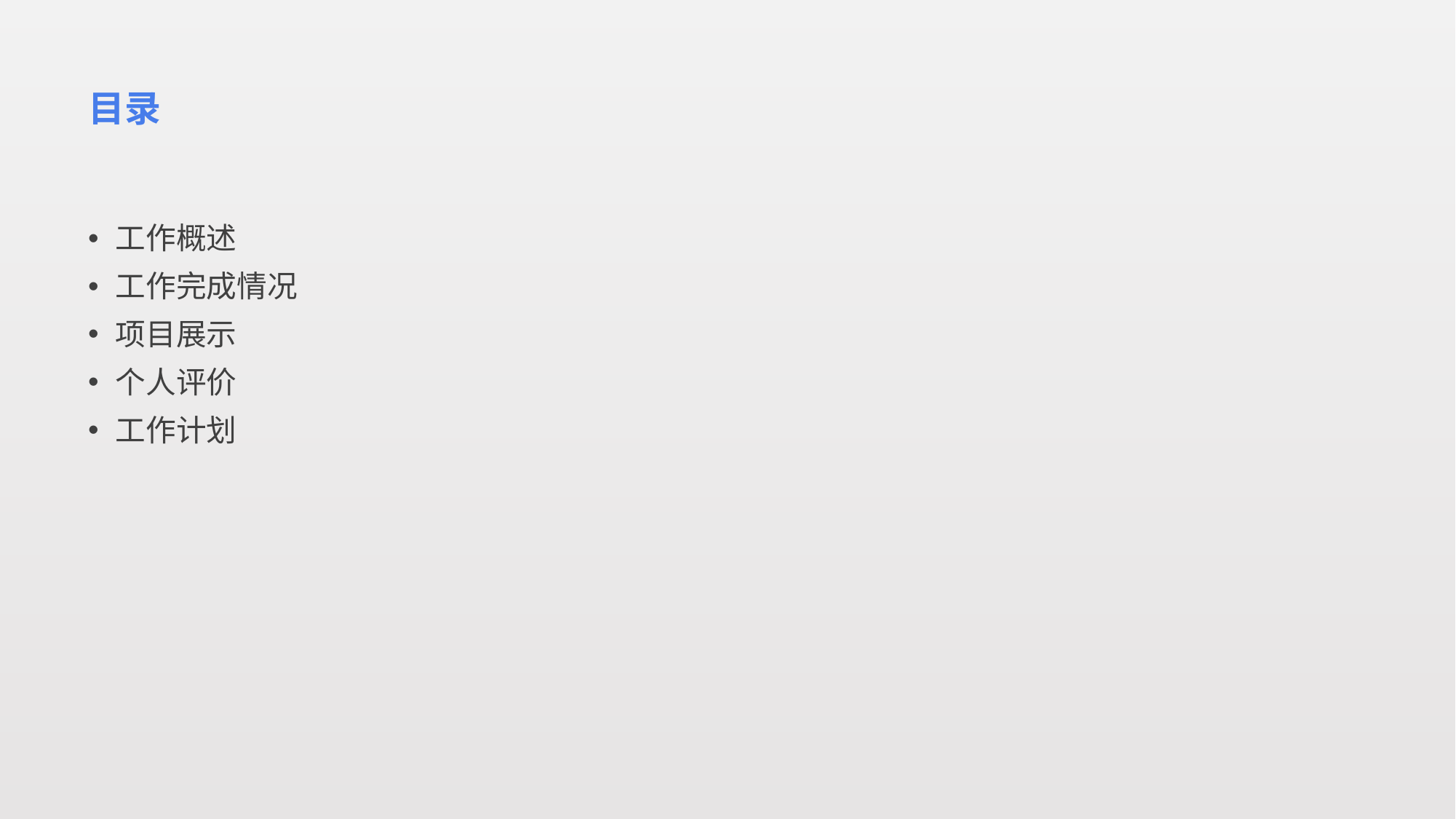

# 目录
工作概述
工作完成情况
项目展示
个人评价
工作计划